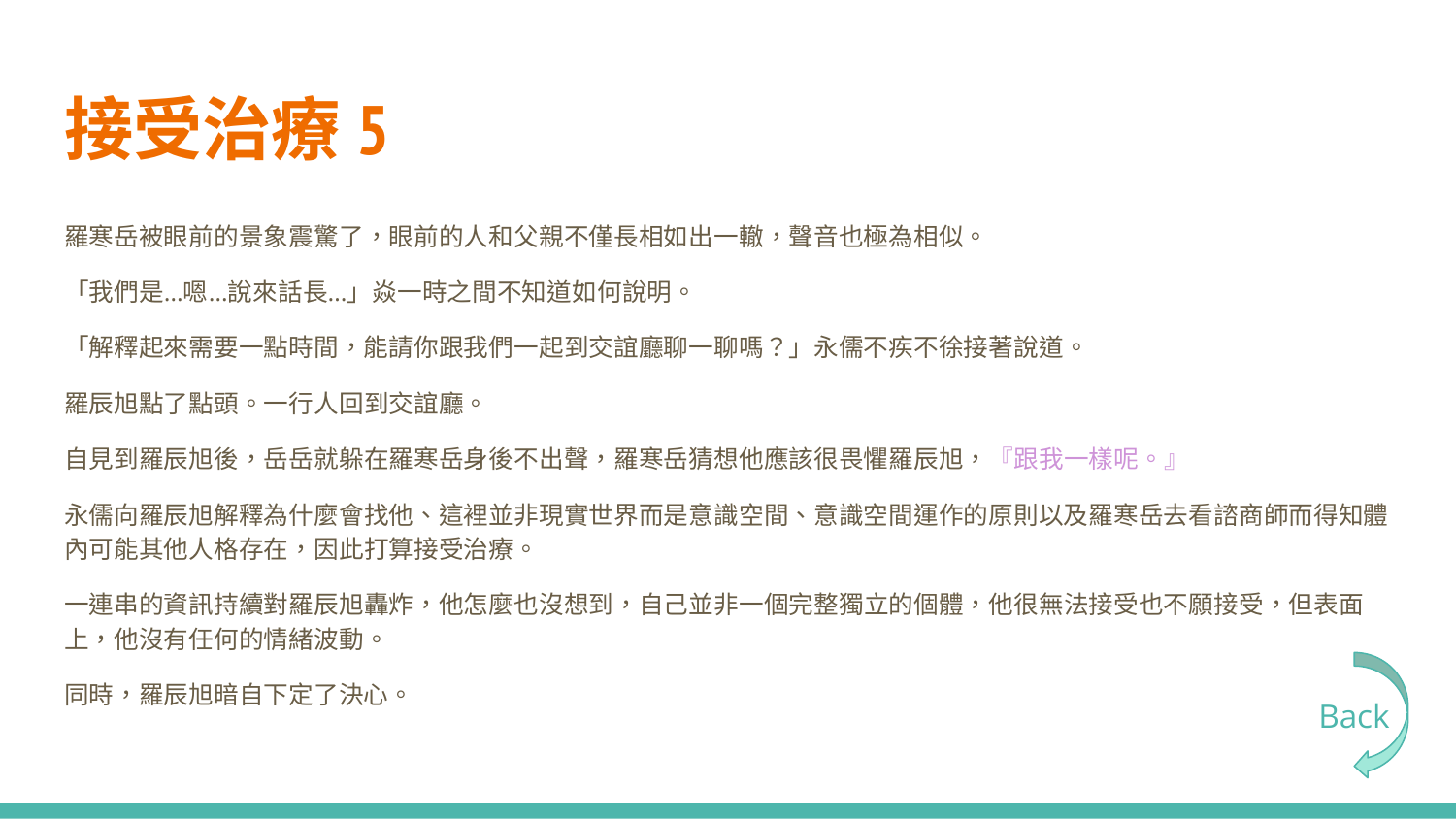

# 接受治療5
羅寒岳被眼前的景象震驚了，眼前的人和父親不僅長相如出一轍，聲音也極為相似。
「我們是…嗯…說來話長…」焱一時之間不知道如何說明。
「解釋起來需要一點時間，能請你跟我們一起到交誼廳聊一聊嗎？」永儒不疾不徐接著說道。
羅辰旭點了點頭。一行人回到交誼廳。
自見到羅辰旭後，岳岳就躲在羅寒岳身後不出聲，羅寒岳猜想他應該很畏懼羅辰旭，『跟我一樣呢。』
永儒向羅辰旭解釋為什麼會找他、這裡並非現實世界而是意識空間、意識空間運作的原則以及羅寒岳去看諮商師而得知體內可能其他人格存在，因此打算接受治療。
一連串的資訊持續對羅辰旭轟炸，他怎麼也沒想到，自己並非一個完整獨立的個體，他很無法接受也不願接受，但表面上，他沒有任何的情緒波動。
同時，羅辰旭暗自下定了決心。

Back